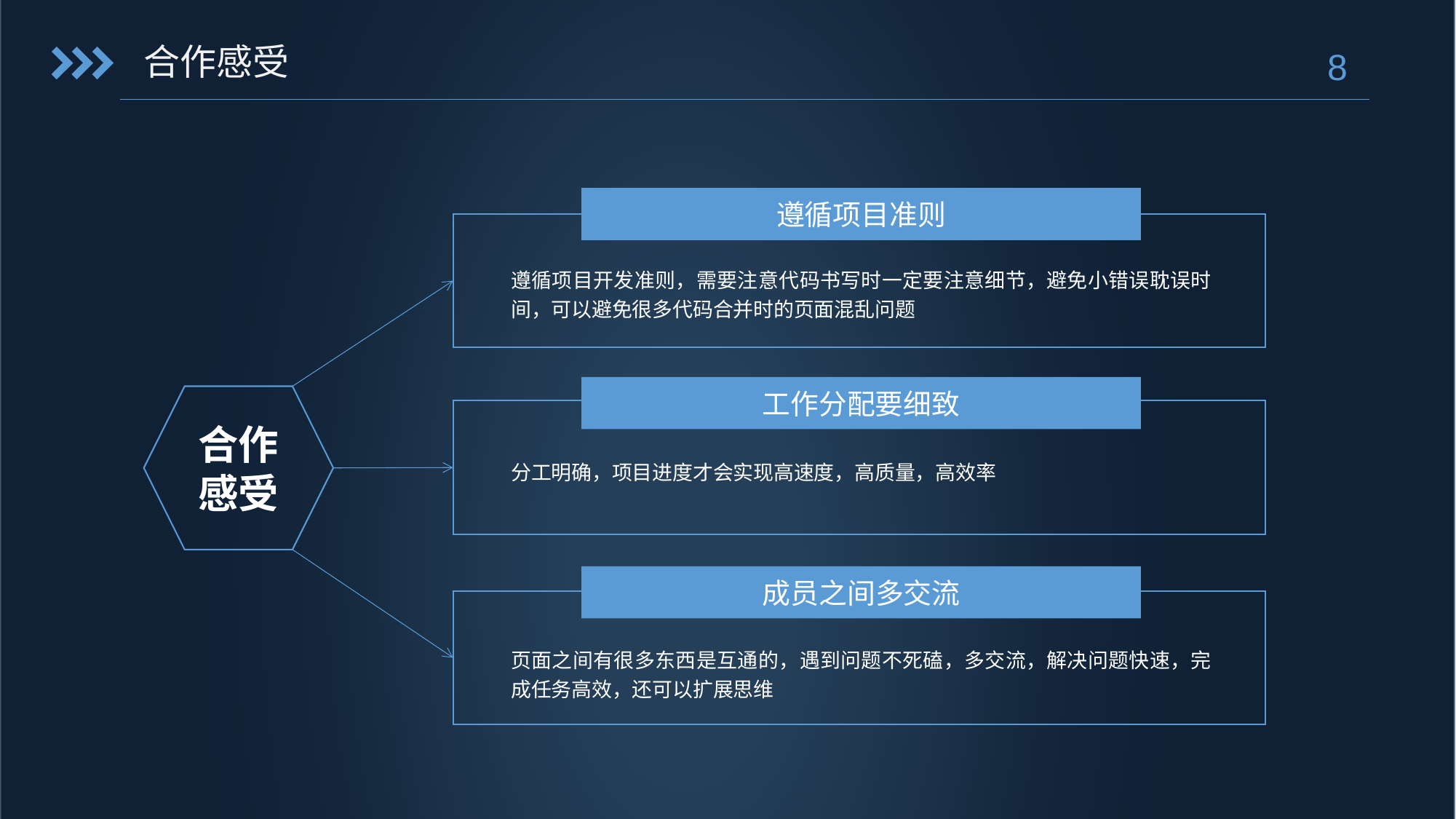

合作感受
遵循项目准则

遵循项目开发准则，需要注意代码书写时一定要注意细节，避免小错误耽误时间，可以避免很多代码合并时的页面混乱问题
工作分配要细致
合作
感受

分工明确，项目进度才会实现高速度，高质量，高效率
成员之间多交流

页面之间有很多东西是互通的，遇到问题不死磕，多交流，解决问题快速，完成任务高效，还可以扩展思维